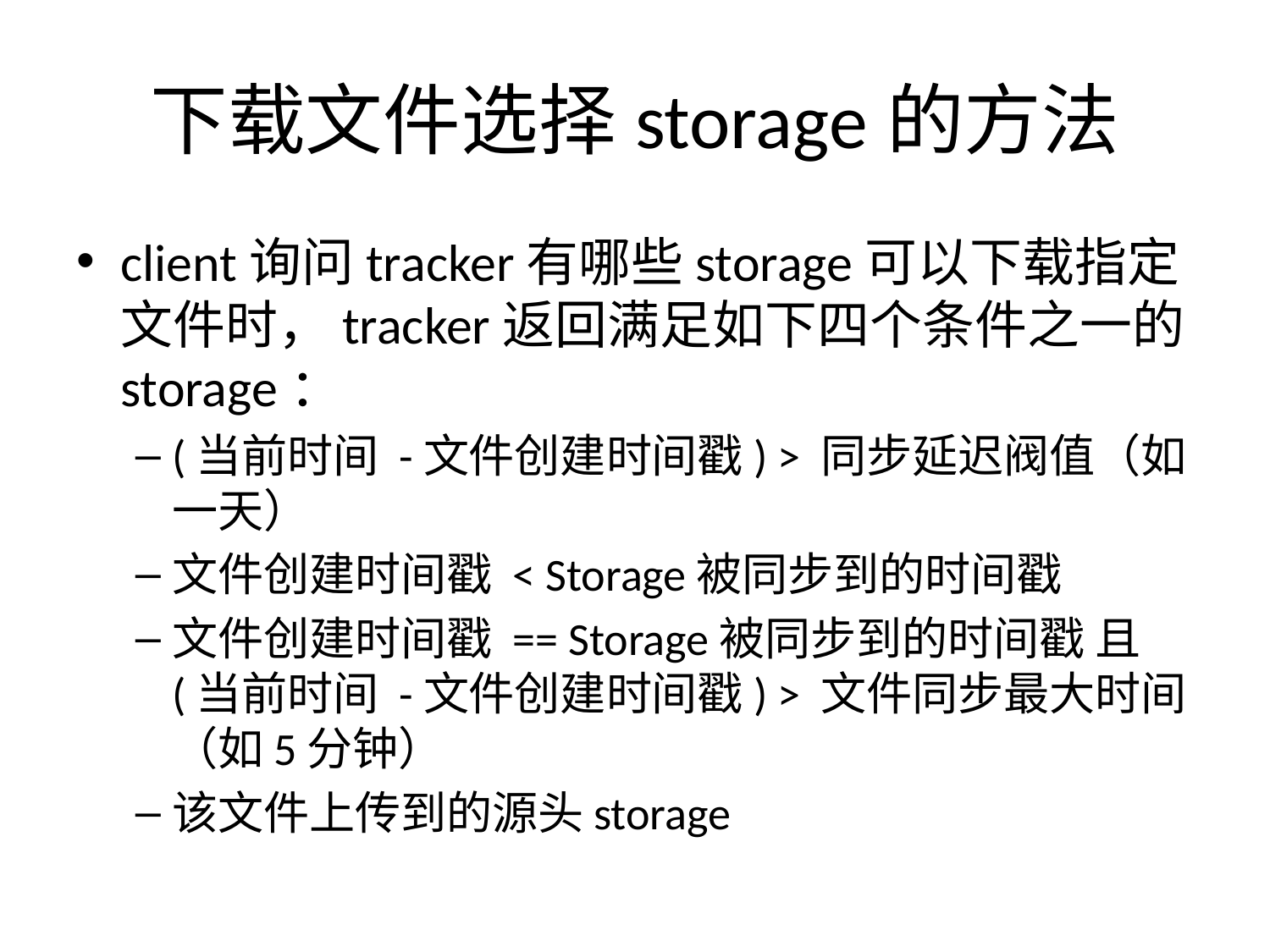

# 下载文件选择storage的方法
client询问tracker有哪些storage可以下载指定文件时，tracker返回满足如下四个条件之一的storage：
(当前时间 -文件创建时间戳) > 同步延迟阀值（如一天）
文件创建时间戳 < Storage被同步到的时间戳
文件创建时间戳 == Storage被同步到的时间戳 且(当前时间 -文件创建时间戳) > 文件同步最大时间（如5分钟）
该文件上传到的源头storage